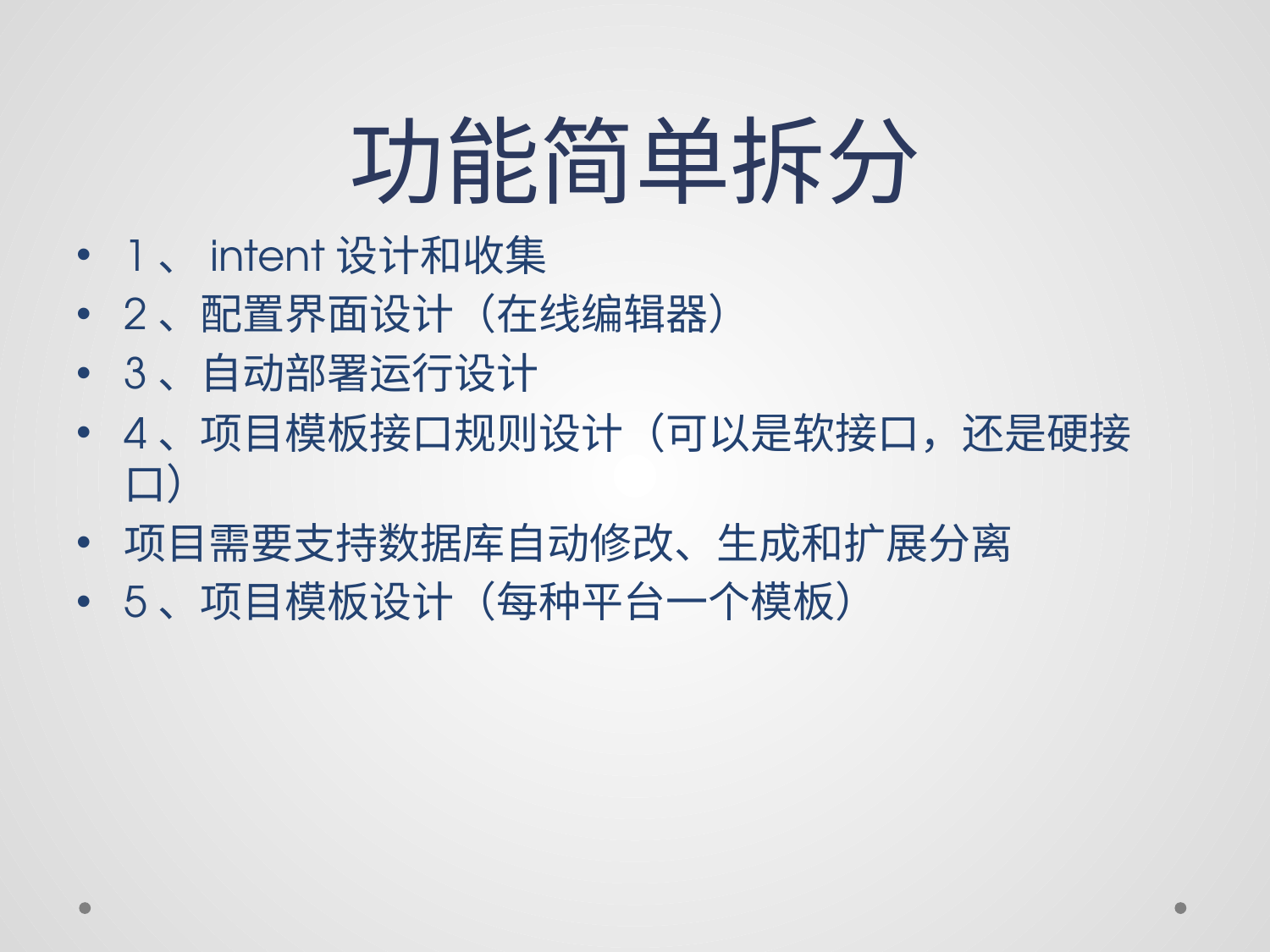

# 功能简单拆分
1、intent设计和收集
2、配置界面设计（在线编辑器）
3、自动部署运行设计
4、项目模板接口规则设计（可以是软接口，还是硬接口）
项目需要支持数据库自动修改、生成和扩展分离
5、项目模板设计（每种平台一个模板）